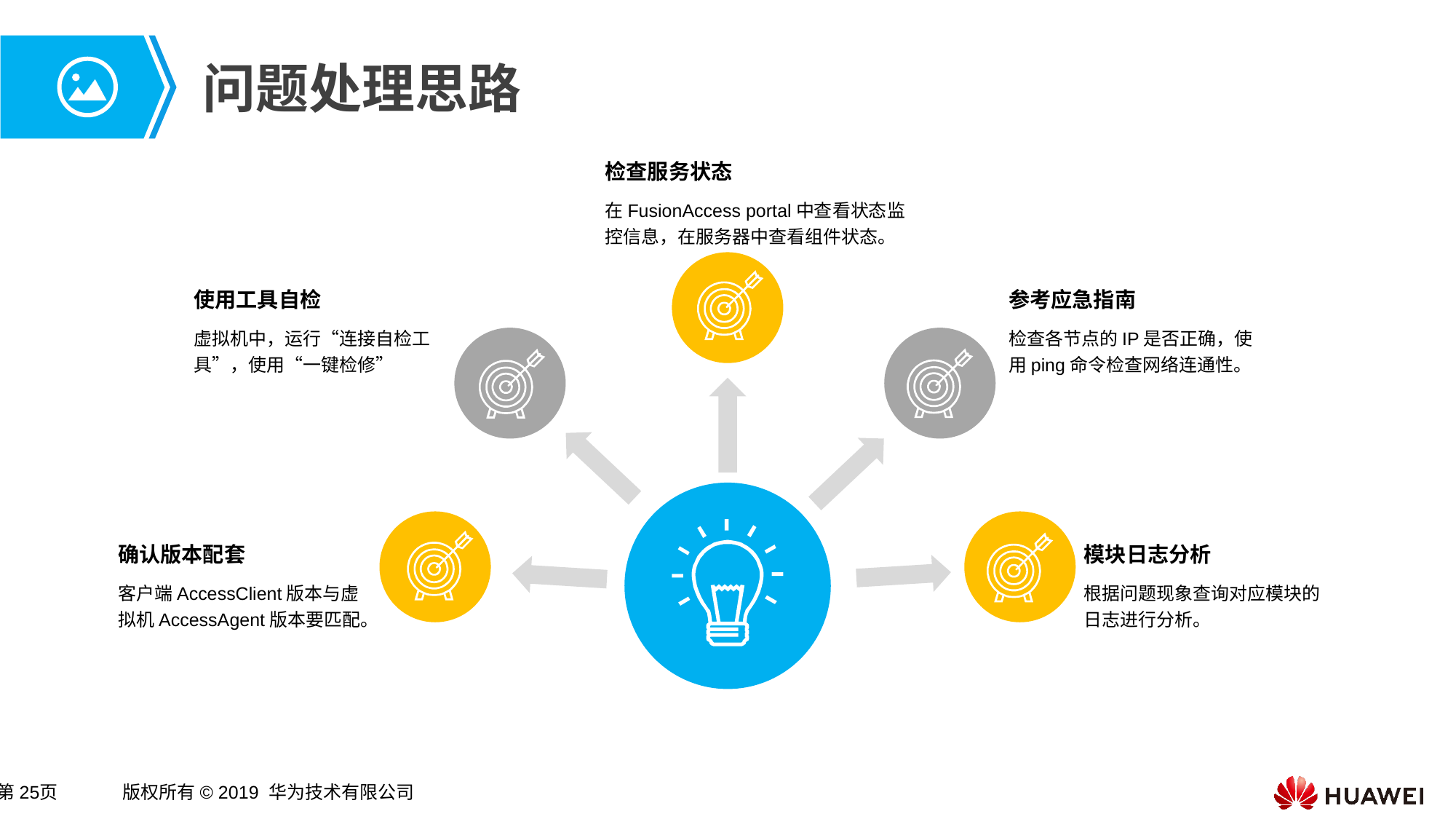

# 问题处理思路
检查服务状态
在FusionAccess portal中查看状态监控信息，在服务器中查看组件状态。

使用工具自检
虚拟机中，运行“连接自检工具”，使用“一键检修”
参考应急指南
检查各节点的IP是否正确，使用ping命令检查网络连通性。

确认版本配套
客户端AccessClient版本与虚拟机AccessAgent版本要匹配。
模块日志分析
根据问题现象查询对应模块的日志进行分析。